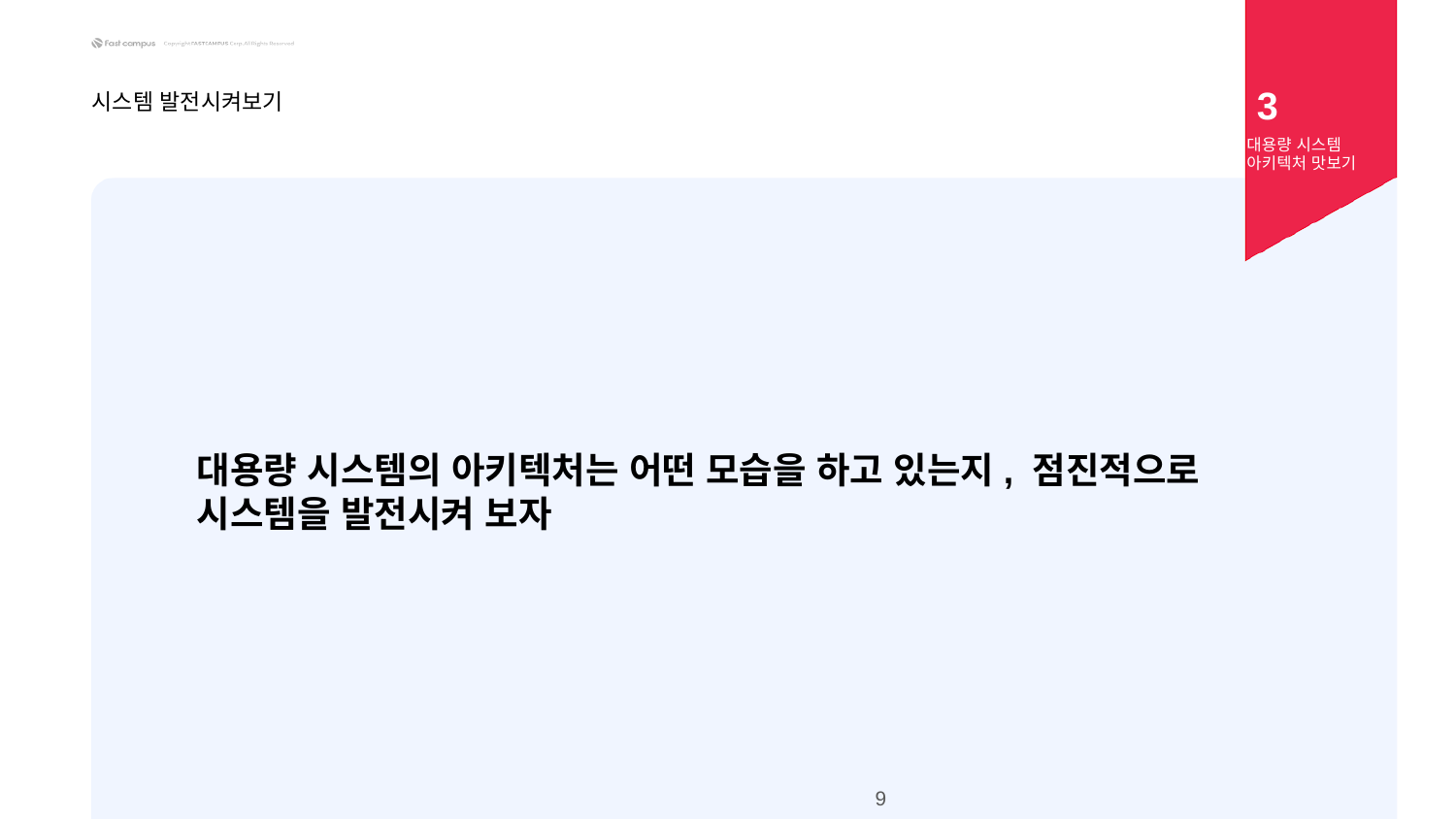

3
시스템 발전시켜보기
대용량 시스템 아키텍처 맛보기
대용량 시스템의 아키텍처는 어떤 모습을 하고 있는지, 점진적으로 시스템을 발전시켜 보자

9